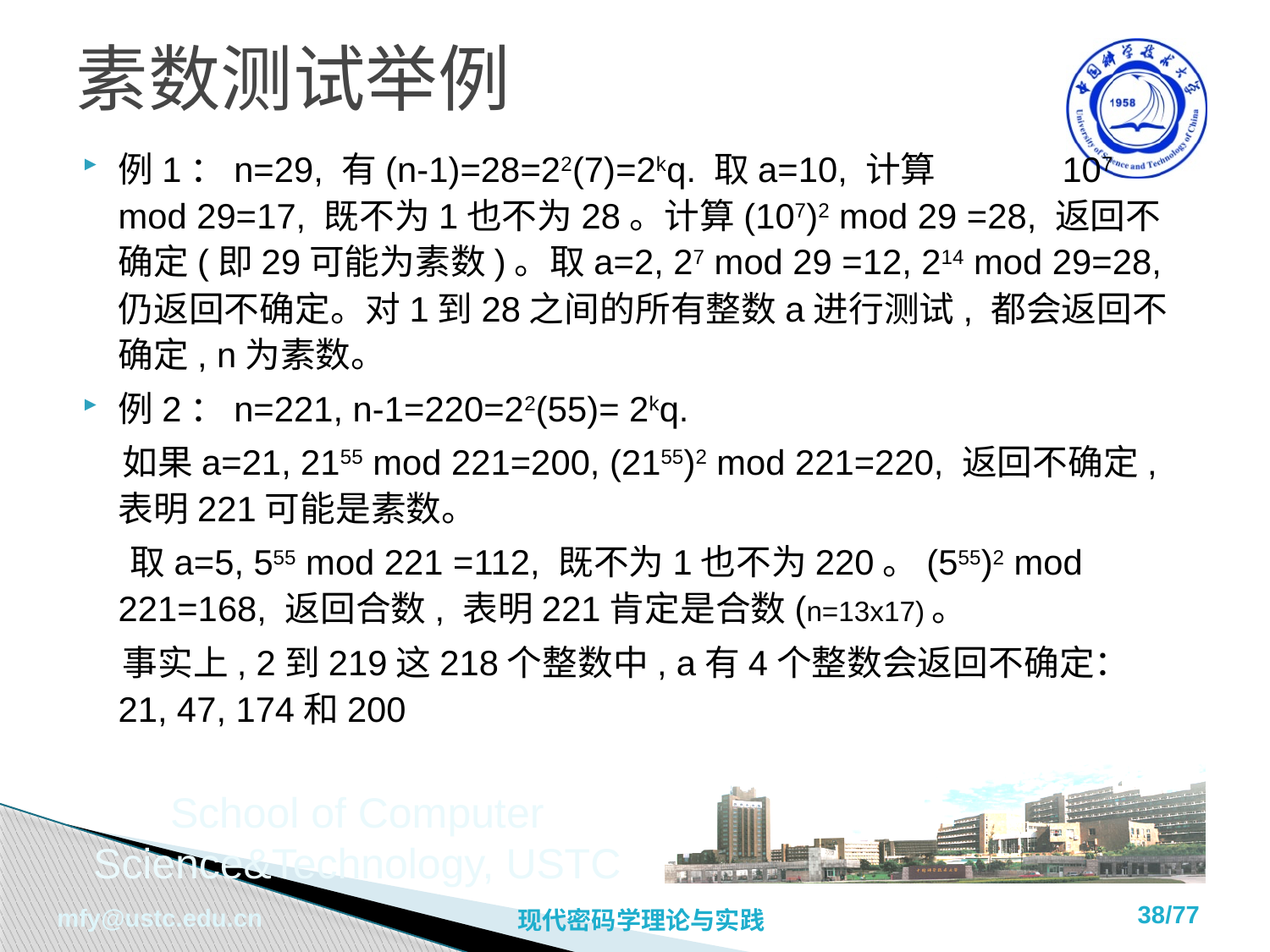

# 素数测试举例
例1：n=29, 有(n-1)=28=22(7)=2kq. 取a=10, 计算               107 mod 29=17, 既不为1也不为28。计算(107)2 mod 29 =28, 返回不确定(即29可能为素数)。取a=2, 27 mod 29 =12, 214 mod 29=28, 仍返回不确定。对1到28之间的所有整数a进行测试, 都会返回不确定, n为素数。
例2：n=221, n-1=220=22(55)= 2kq.
    如果a=21, 2155 mod 221=200, (2155)2 mod 221=220, 返回不确定, 表明221可能是素数。
     取a=5, 555 mod 221 =112, 既不为1也不为220。(555)2 mod 221=168, 返回合数, 表明221肯定是合数(n=13x17)。
    事实上, 2到219这218个整数中, a有4个整数会返回不确定：21, 47, 174和200